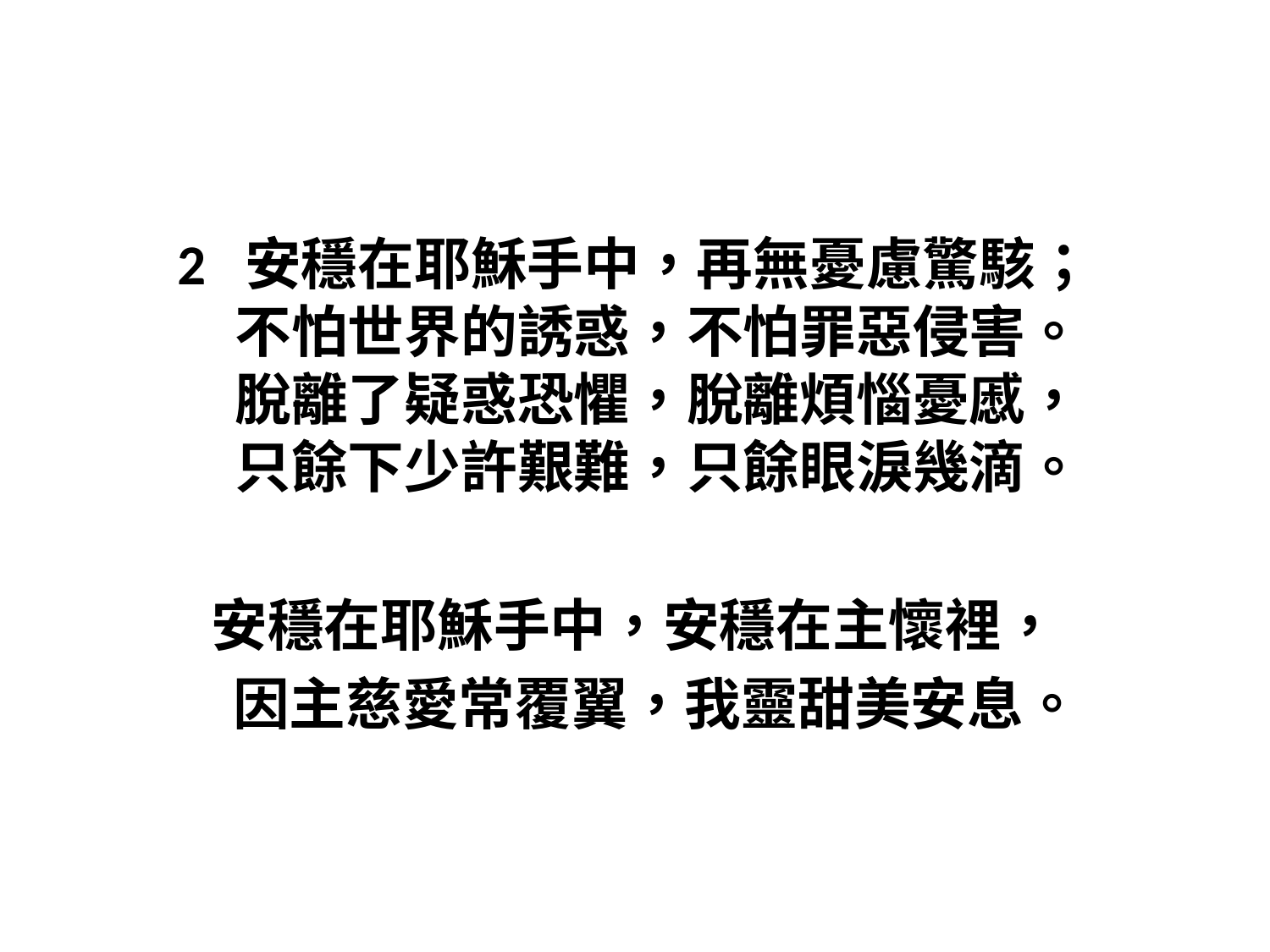

#
2  安穩在耶穌手中，再無憂慮驚駭；
不怕世界的誘惑，不怕罪惡侵害。
脫離了疑惑恐懼，脫離煩惱憂慼，
只餘下少許艱難，只餘眼淚幾滴。

安穩在耶穌手中，安穩在主懷裡，
　因主慈愛常覆翼，我靈甜美安息。